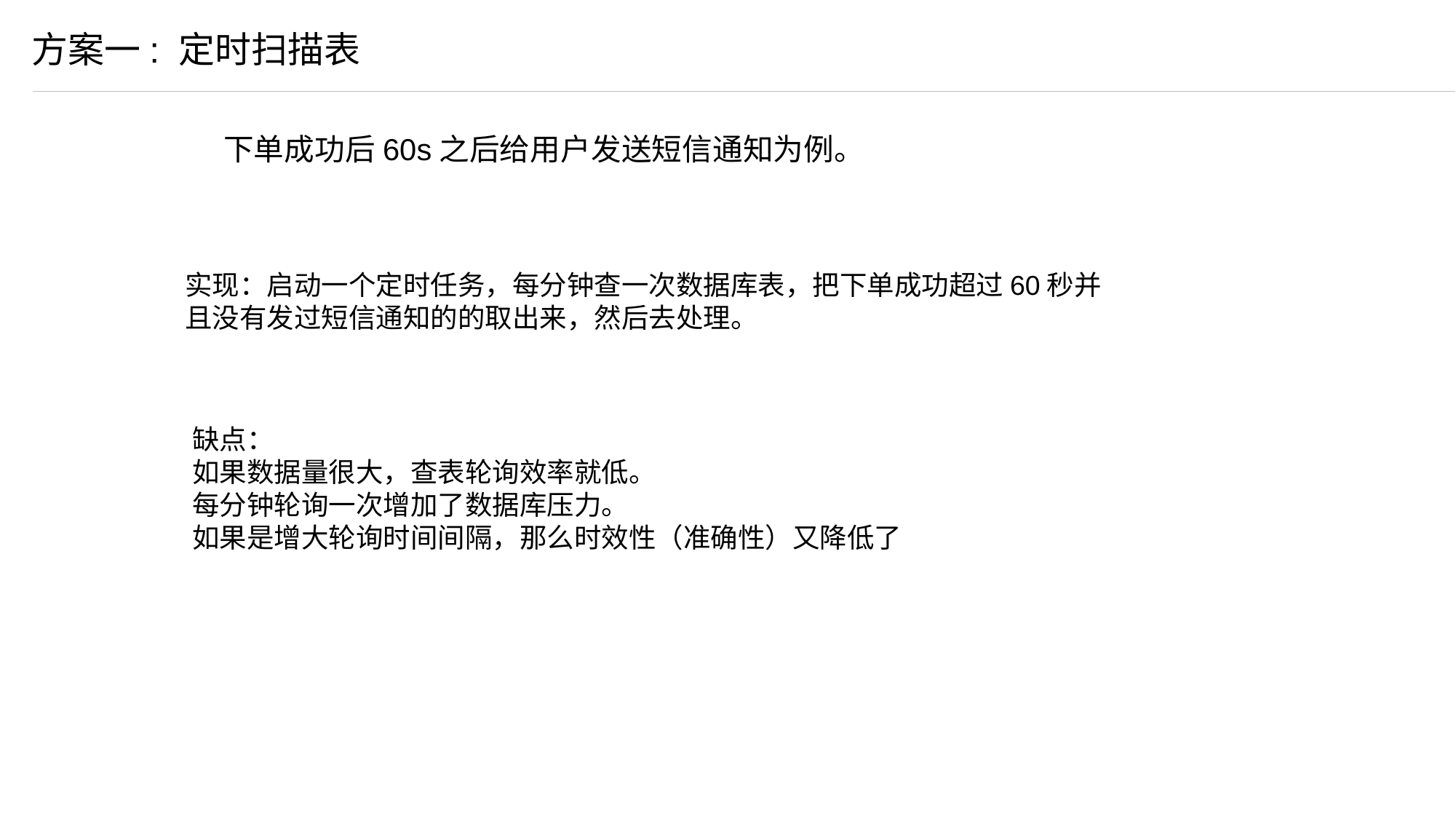

方案一: 定时扫描表
下单成功后60s之后给用户发送短信通知为例。

实现：启动一个定时任务，每分钟查一次数据库表，把下单成功超过60秒并且没有发过短信通知的的取出来，然后去处理。
缺点：
如果数据量很大，查表轮询效率就低。
每分钟轮询一次增加了数据库压力。
如果是增大轮询时间间隔，那么时效性（准确性）又降低了